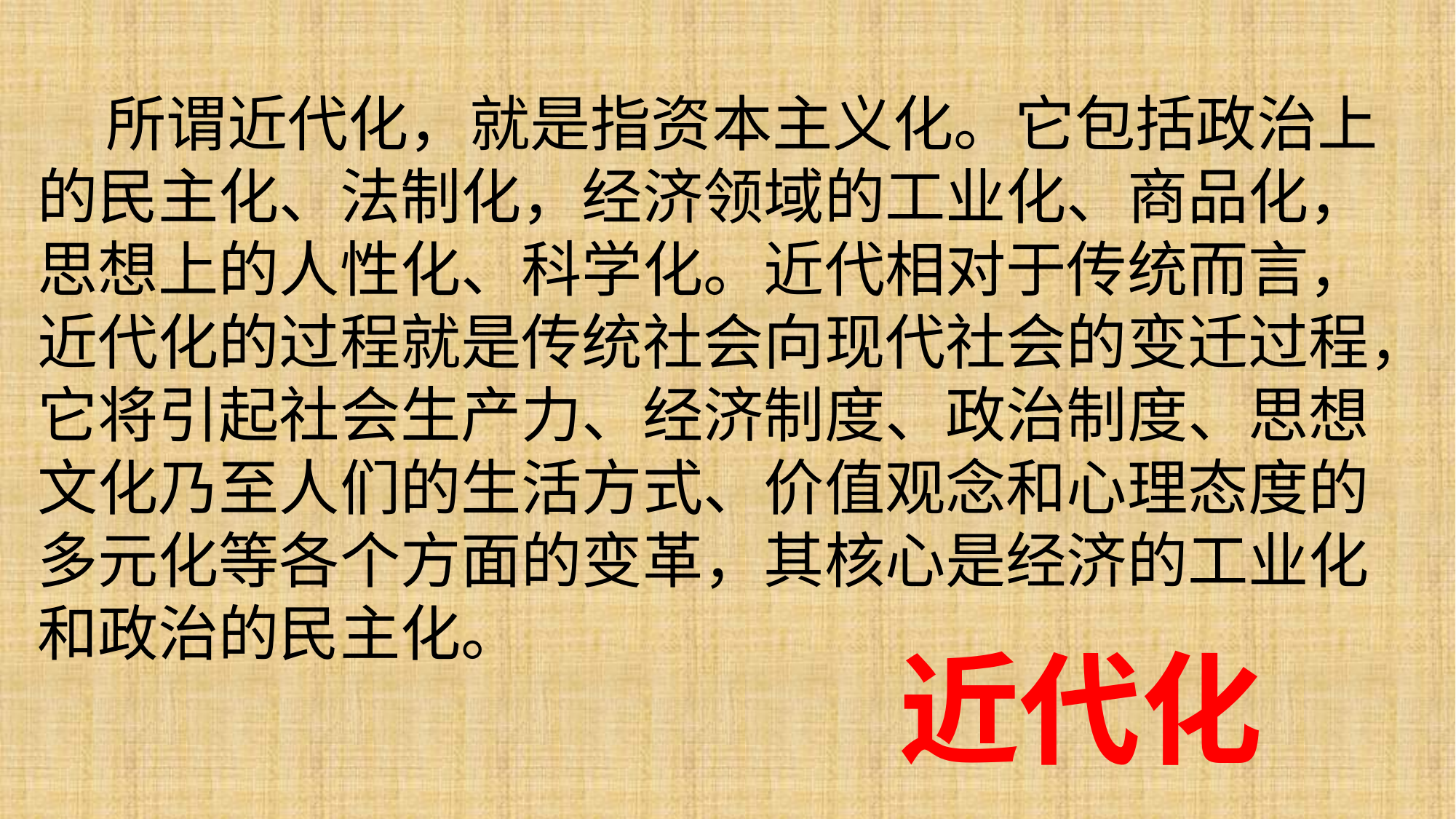

所谓近代化，就是指资本主义化。它包括政治上的民主化、法制化，经济领域的工业化、商品化，思想上的人性化、科学化。近代相对于传统而言，近代化的过程就是传统社会向现代社会的变迁过程，它将引起社会生产力、经济制度、政治制度、思想文化乃至人们的生活方式、价值观念和心理态度的多元化等各个方面的变革，其核心是经济的工业化和政治的民主化。
近代化